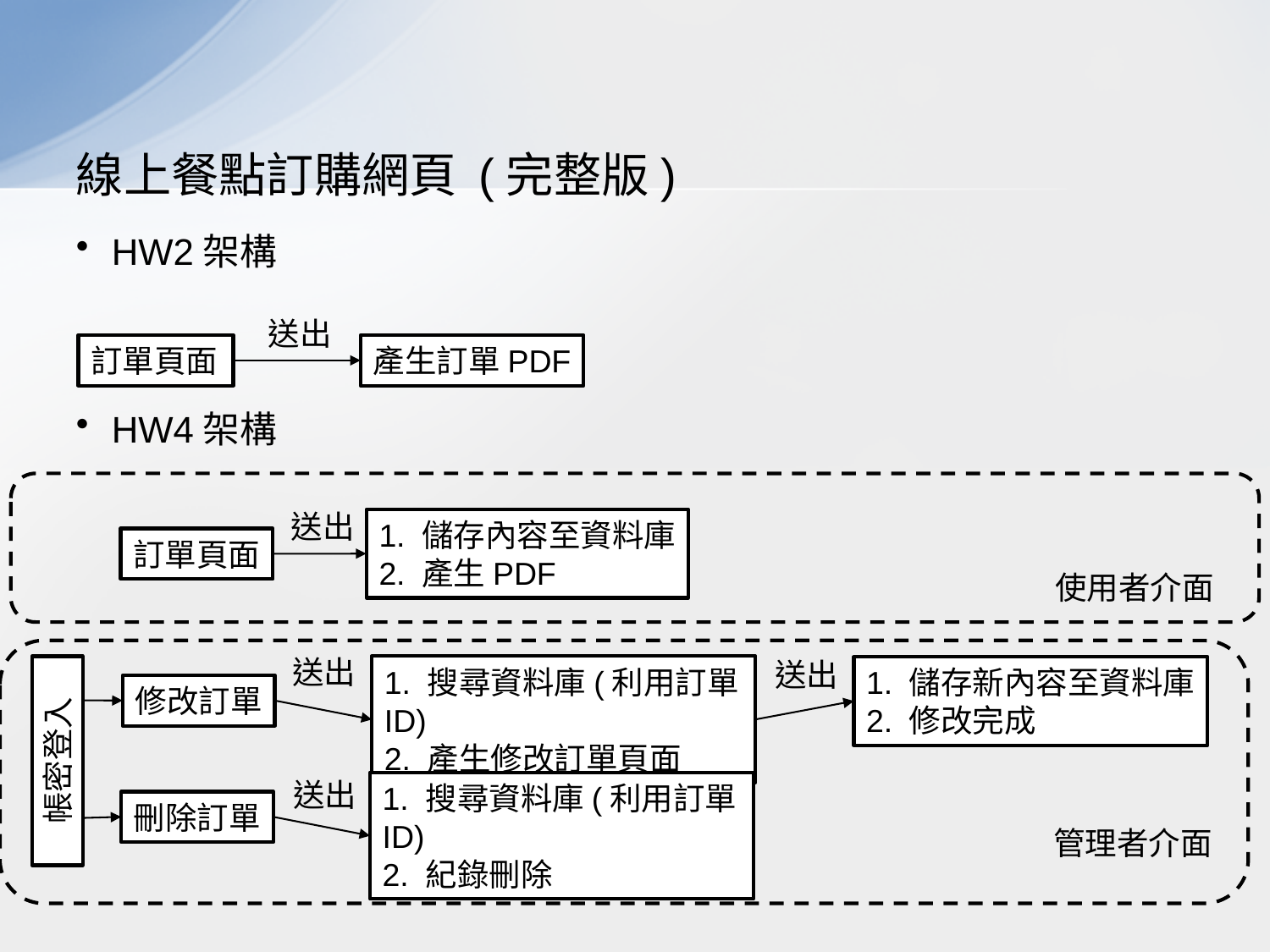

# 線上餐點訂購網頁 (完整版)
HW2架構

HW4架構

送出
訂單頁面
產生訂單PDF

送出
1. 儲存內容至資料庫
2. 產生PDF
訂單頁面
使用者介面

送出
送出
1. 搜尋資料庫(利用訂單ID)
2. 產生修改訂單頁面
1. 儲存新內容至資料庫
2. 修改完成
修改訂單
帳密登入
送出
1. 搜尋資料庫(利用訂單ID)
2. 紀錄刪除
刪除訂單
管理者介面